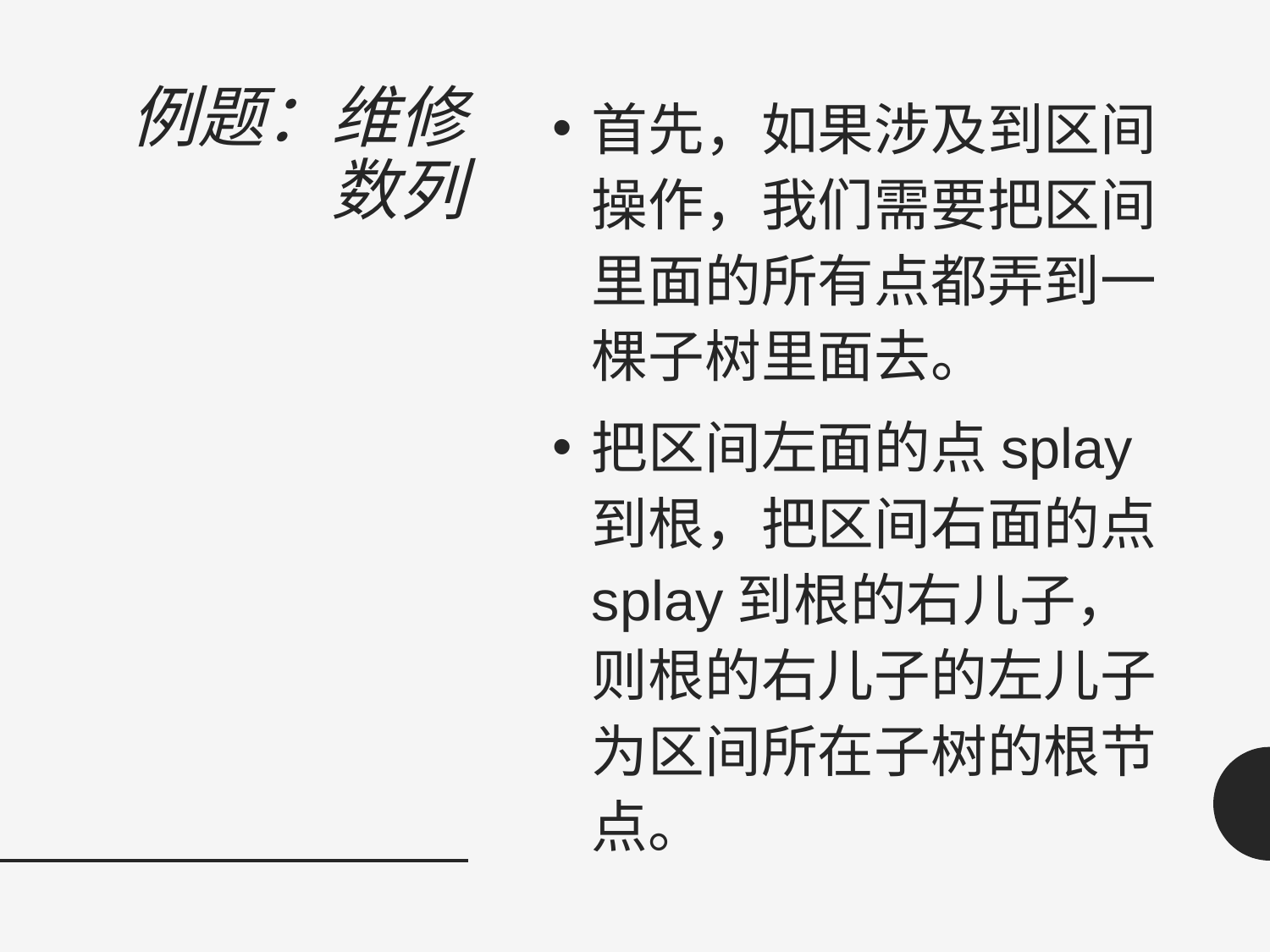

# 例题：维修数列
首先，如果涉及到区间操作，我们需要把区间里面的所有点都弄到一棵子树里面去。
把区间左面的点splay到根，把区间右面的点splay到根的右儿子，则根的右儿子的左儿子为区间所在子树的根节点。